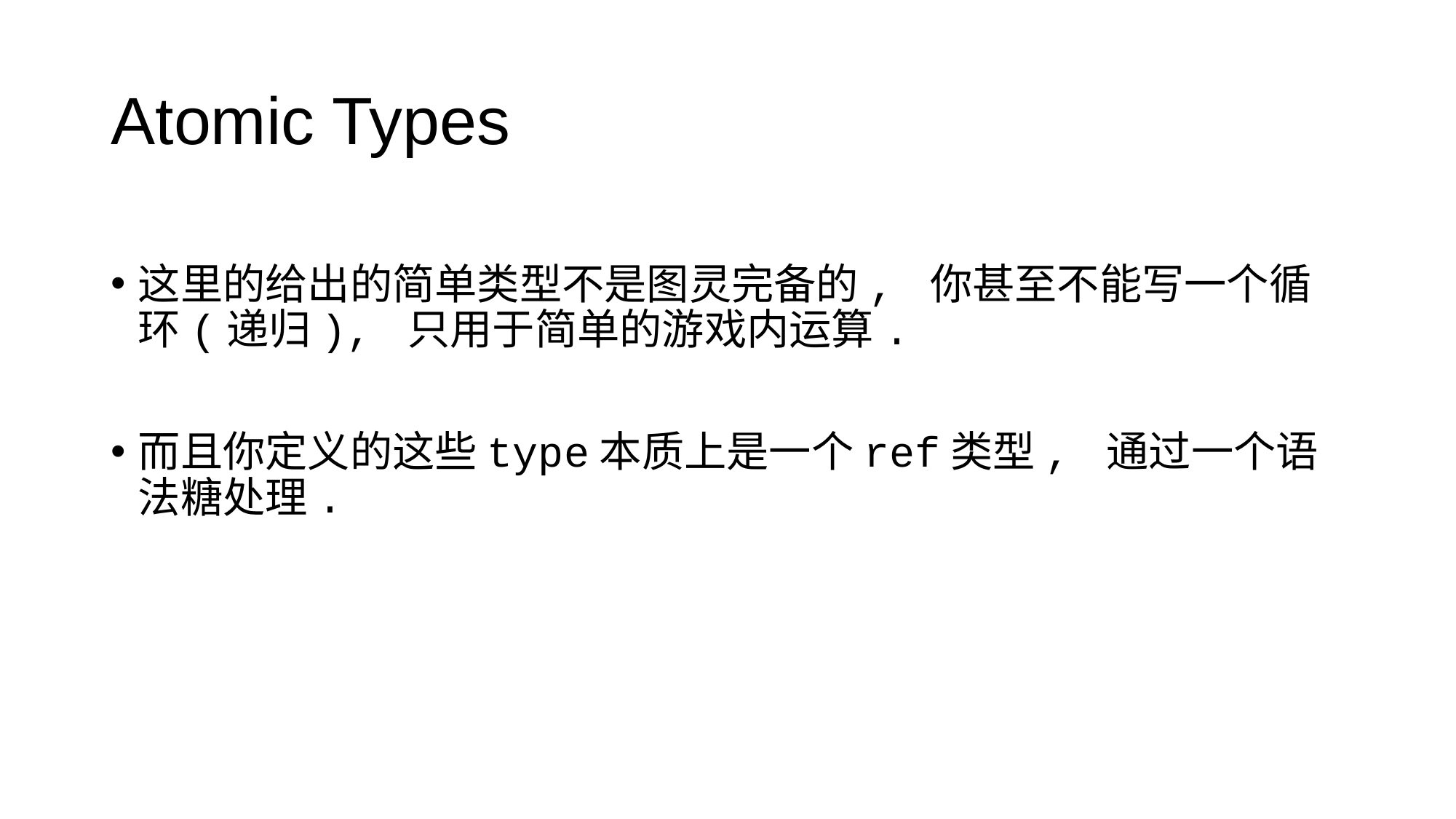

# Atomic Types
这里的给出的简单类型不是图灵完备的, 你甚至不能写一个循环(递归), 只用于简单的游戏内运算.

而且你定义的这些type本质上是一个ref类型, 通过一个语法糖处理.